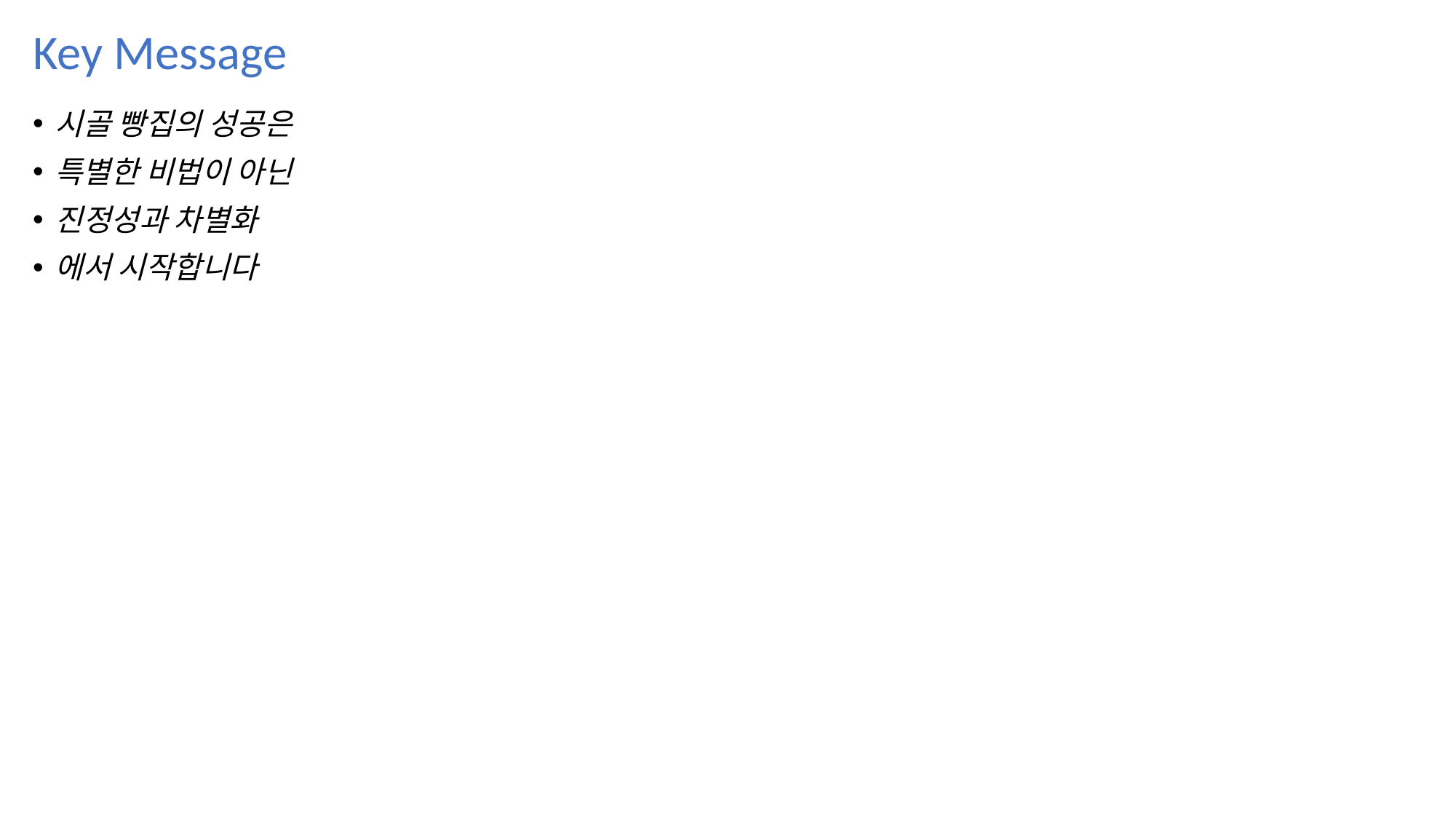

# Key Message
시골 빵집의 성공은
특별한 비법이 아닌
진정성과 차별화
에서 시작합니다